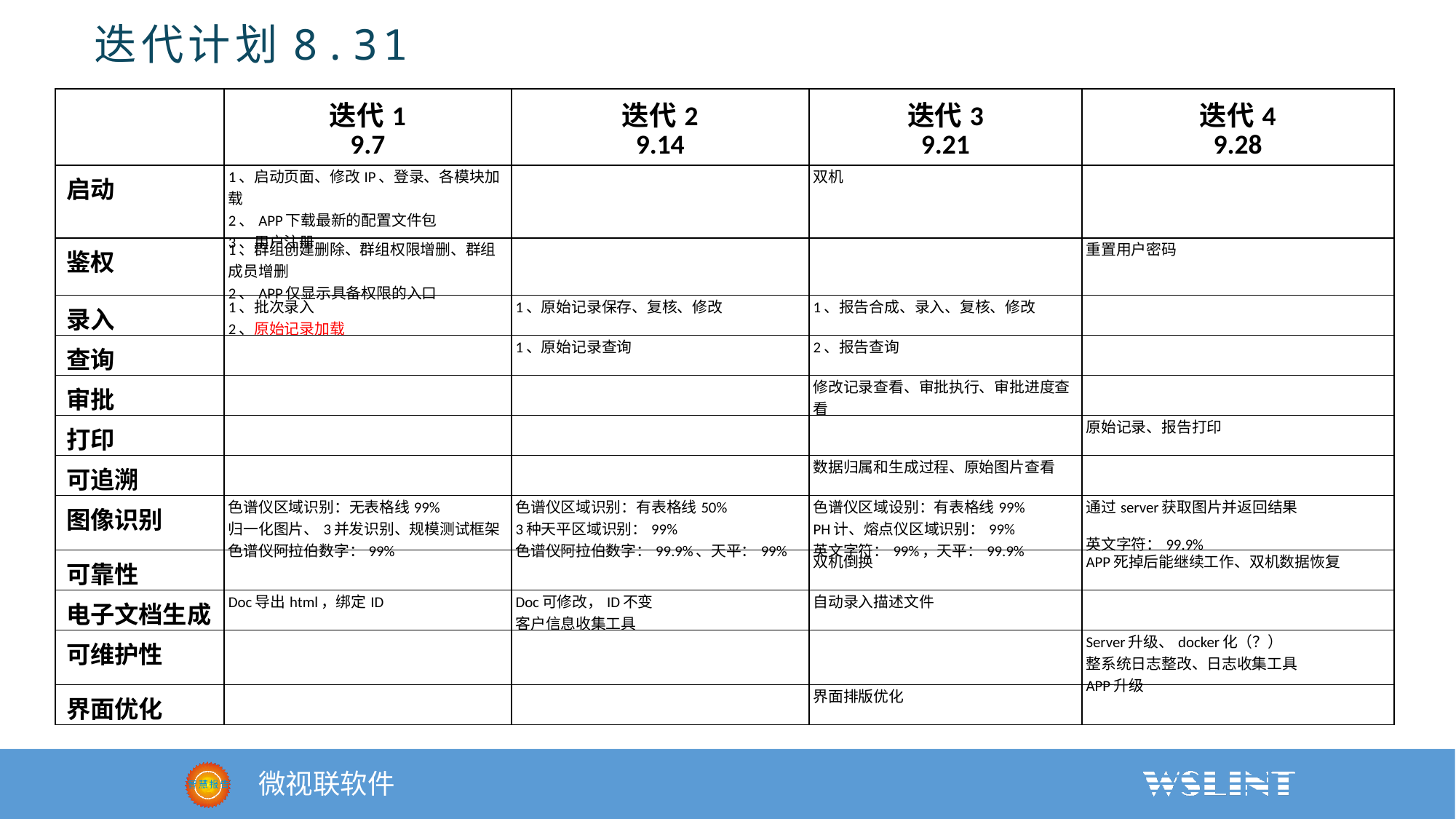

迭代计划8.31
|  | 迭代1 9.7 | 迭代2 9.14 | 迭代3 9.21 | 迭代4 9.28 |
| --- | --- | --- | --- | --- |
| 启动 | 1、启动页面、修改IP、登录、各模块加载 2、APP下载最新的配置文件包 3、用户注册 |  | 双机 |  |
| 鉴权 | 1、群组创建删除、群组权限增删、群组成员增删 2、APP仅显示具备权限的入口 |  |  | 重置用户密码 |
| 录入 | 1、批次录入 2、原始记录加载 | 1、原始记录保存、复核、修改 | 1、报告合成、录入、复核、修改 |  |
| 查询 |  | 1、原始记录查询 | 2、报告查询 |  |
| 审批 |  |  | 修改记录查看、审批执行、审批进度查看 |  |
| 打印 |  |  |  | 原始记录、报告打印 |
| 可追溯 |  |  | 数据归属和生成过程、原始图片查看 |  |
| 图像识别 | 色谱仪区域识别：无表格线99% 归一化图片、3并发识别、规模测试框架 色谱仪阿拉伯数字：99% | 色谱仪区域识别：有表格线50% 3种天平区域识别：99% 色谱仪阿拉伯数字：99.9%、天平：99% | 色谱仪区域设别：有表格线99% PH计、熔点仪区域识别：99% 英文字符：99%，天平：99.9% | 通过server获取图片并返回结果 英文字符：99.9% |
| 可靠性 |  |  | 双机倒换 | APP死掉后能继续工作、双机数据恢复 |
| 电子文档生成 | Doc导出html，绑定ID | Doc可修改，ID不变 客户信息收集工具 | 自动录入描述文件 |  |
| 可维护性 |  |  |  | Server升级、docker化（？） 整系统日志整改、日志收集工具 APP升级 |
| 界面优化 |  |  | 界面排版优化 |  |